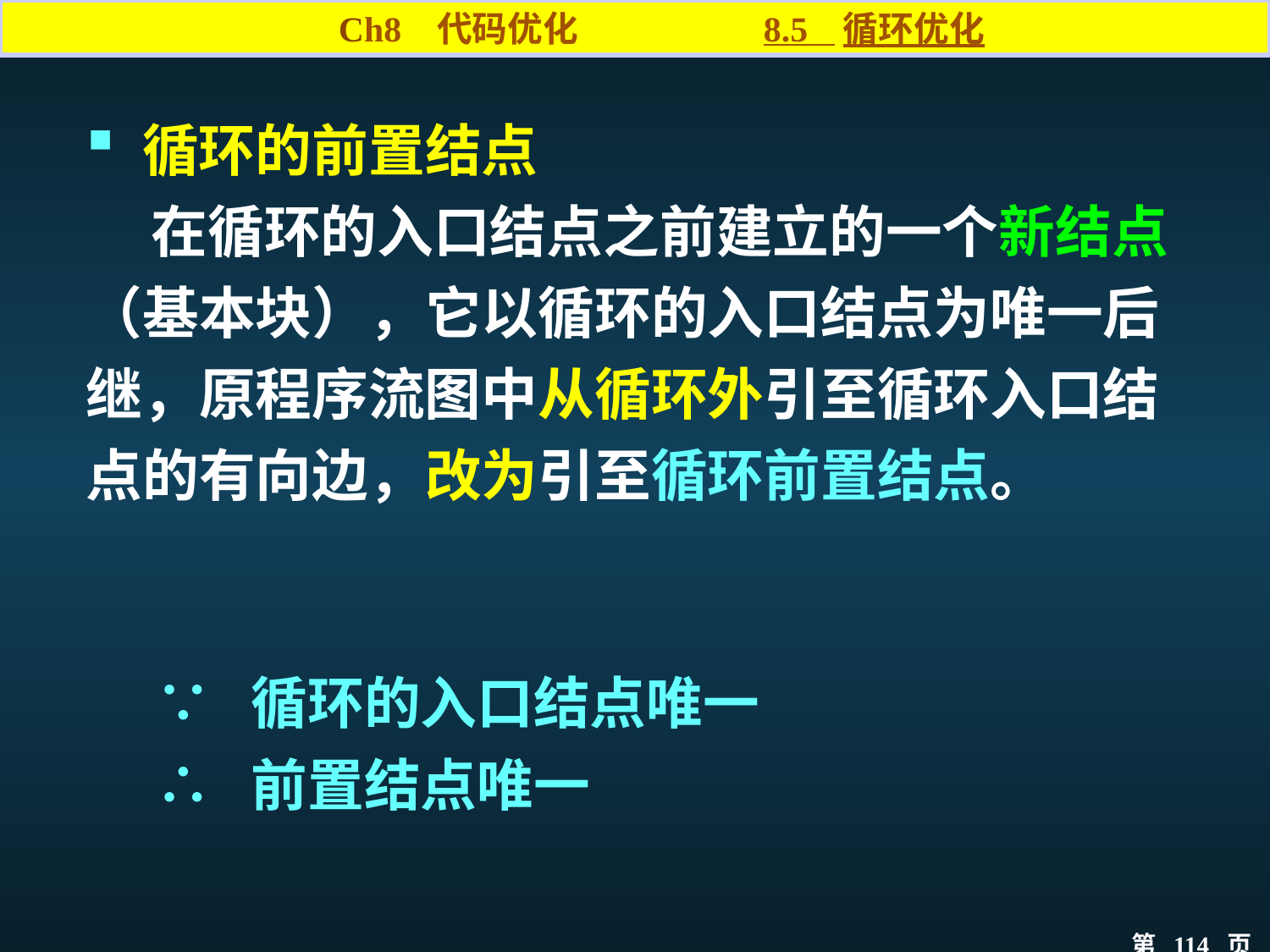

Ch8   代码优化                      8.5   循环优化
 循环的前置结点
    在循环的入口结点之前建立的一个新结点（基本块），它以循环的入口结点为唯一后继，原程序流图中从循环外引至循环入口结点的有向边，改为引至循环前置结点。
∵  循环的入口结点唯一
∴  前置结点唯一